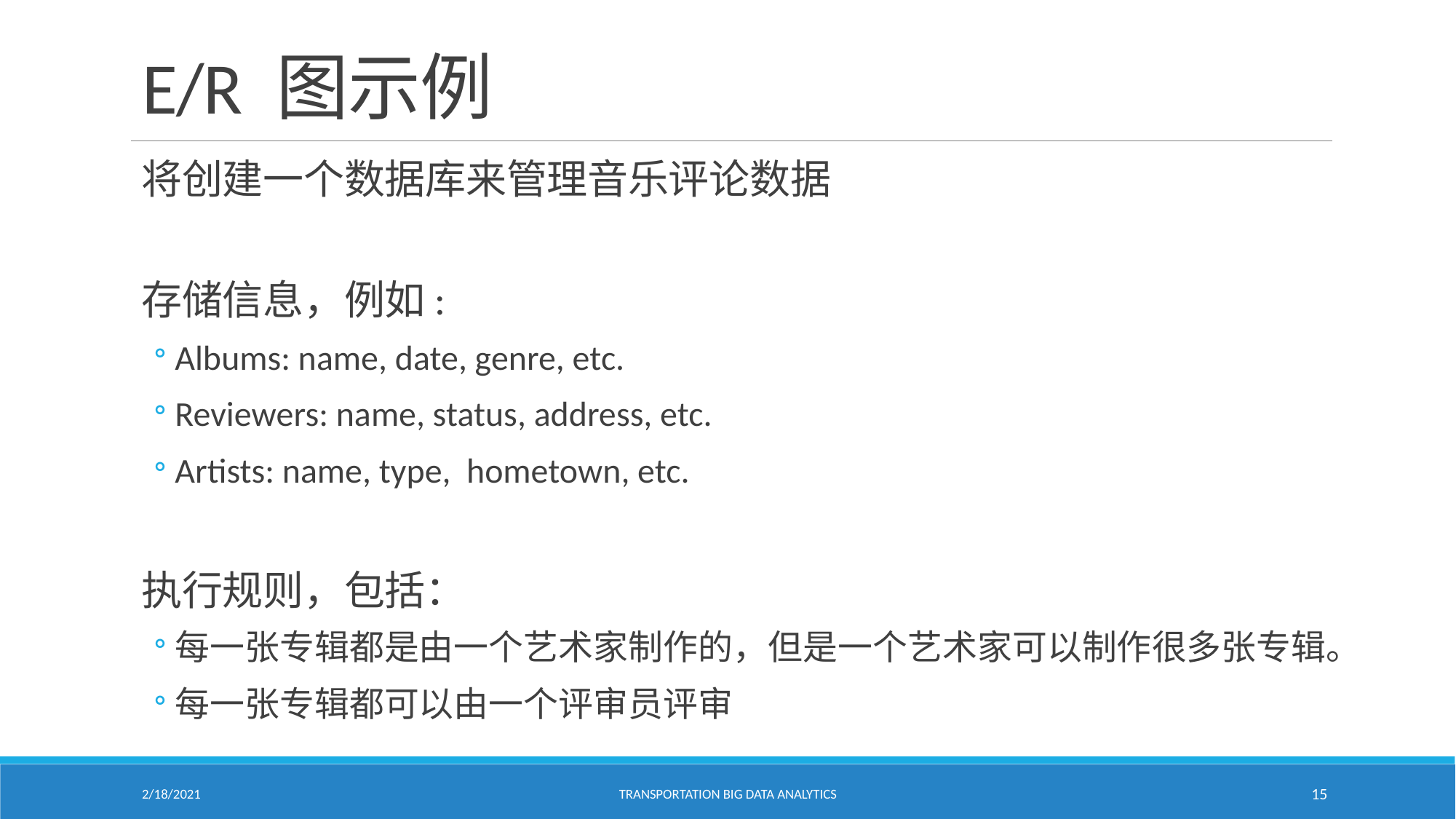

# E/R 图示例
将创建一个数据库来管理音乐评论数据

存储信息，例如:
Albums: name, date, genre, etc.
Reviewers: name, status, address, etc.
Artists: name, type,  hometown, etc.

执行规则，包括：
每一张专辑都是由一个艺术家制作的，但是一个艺术家可以制作很多张专辑。
每一张专辑都可以由一个评审员评审
2/18/2021
Transportation Big Data Analytics
15